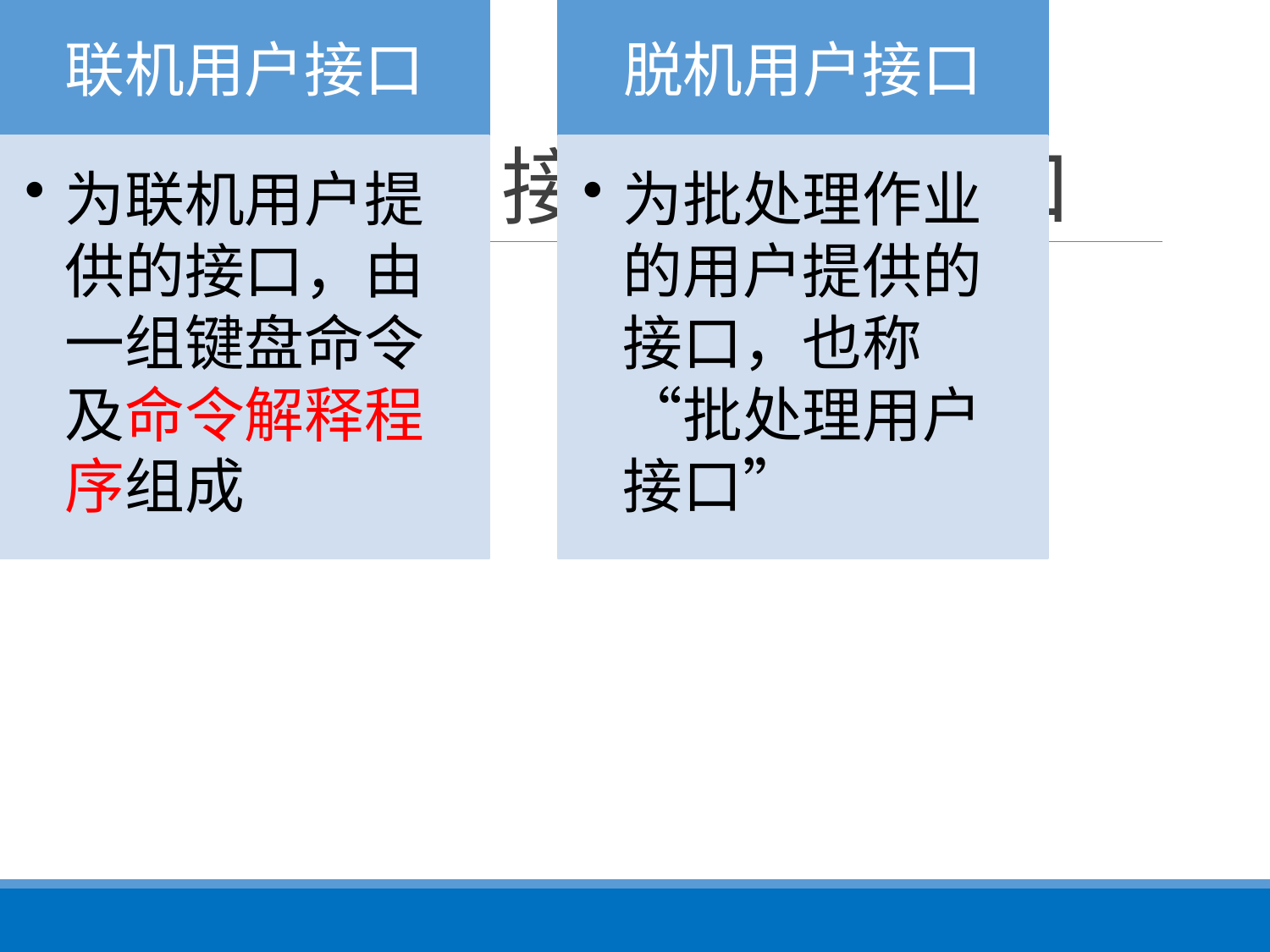

# 1.4.5 用户接口-命令接口
联机用户接口
为联机用户提供的接口，由一组键盘命令及命令解释程序组成
脱机用户接口
为批处理作业的用户提供的接口，也称“批处理用户接口”